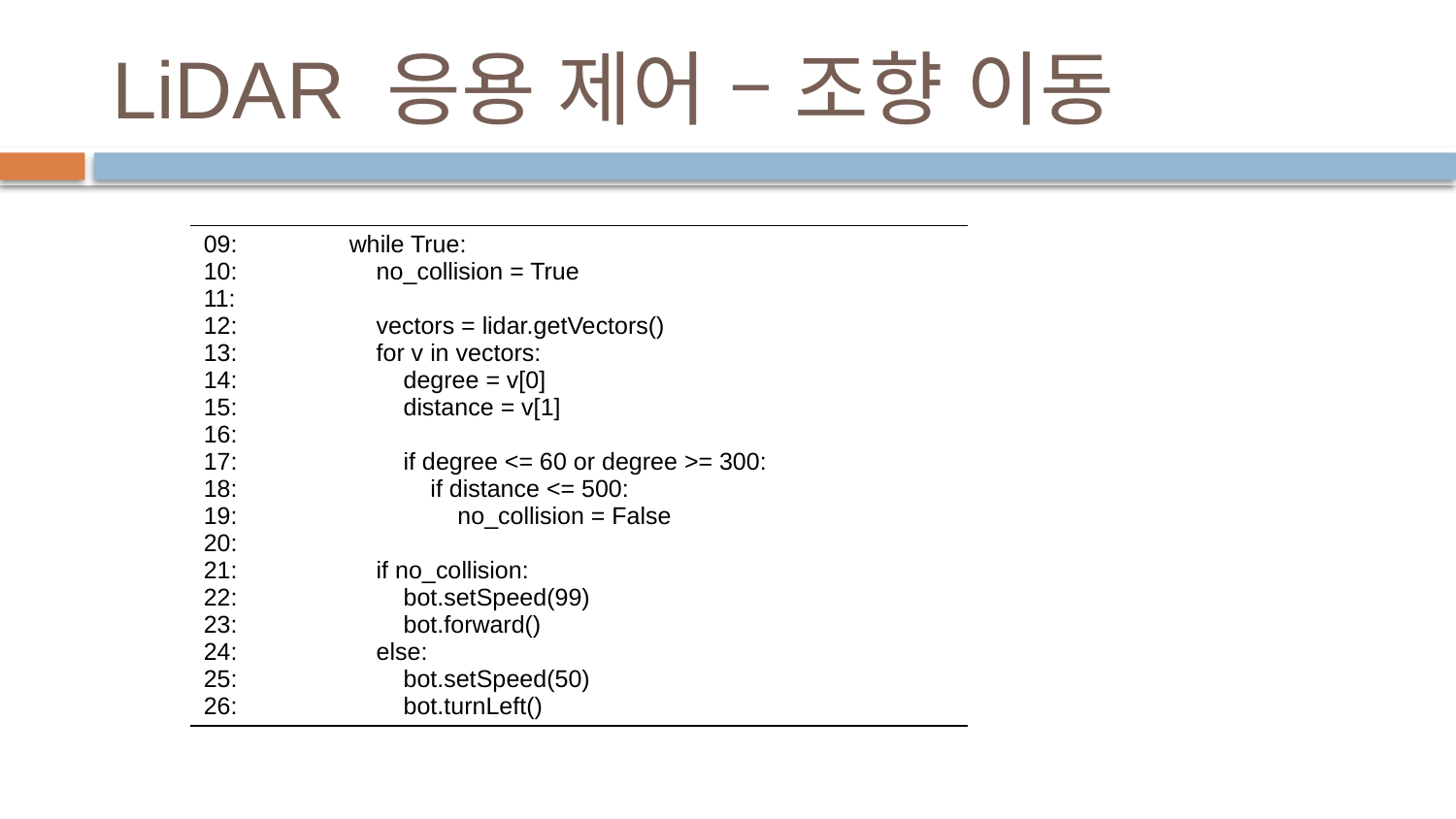

# LiDAR 응용 제어 – 조향 이동
| 09: while True: 10: no\_collision = True 11: 12: vectors = lidar.getVectors() 13: for v in vectors: 14: degree = v[0] 15: distance = v[1] 16: 17: if degree <= 60 or degree >= 300: 18: if distance <= 500: 19: no\_collision = False 20: 21: if no\_collision: 22: bot.setSpeed(99) 23: bot.forward() 24: else: 25: bot.setSpeed(50) 26: bot.turnLeft() |
| --- |